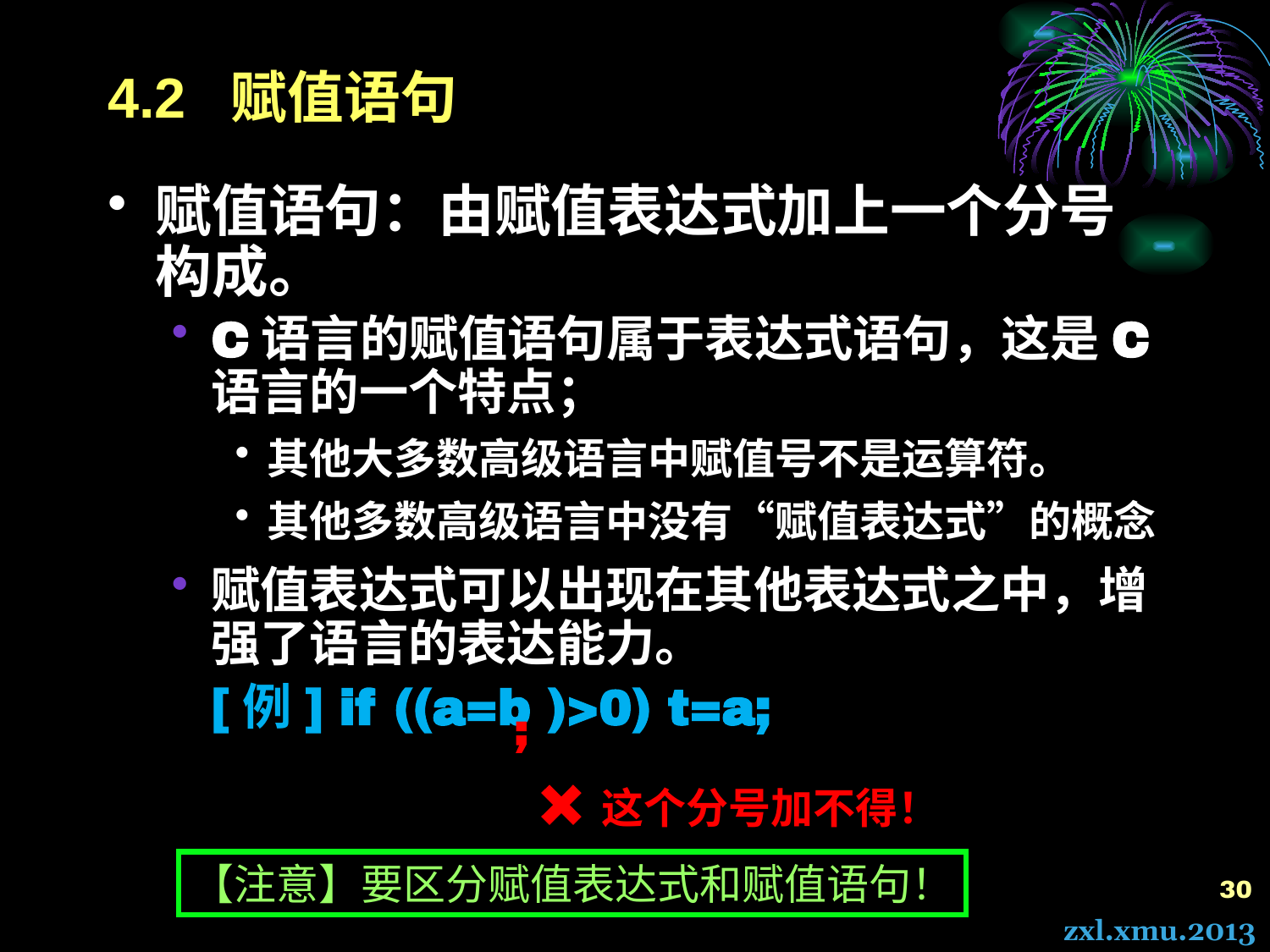

# 4.2  赋值语句
赋值语句：由赋值表达式加上一个分号构成。
C语言的赋值语句属于表达式语句，这是C语言的一个特点；
其他大多数高级语言中赋值号不是运算符。
其他多数高级语言中没有“赋值表达式”的概念
赋值表达式可以出现在其他表达式之中，增强了语言的表达能力。
	[例] if ((a=b )>0) t=a;
;
 ×这个分号加不得！
【注意】要区分赋值表达式和赋值语句！
30